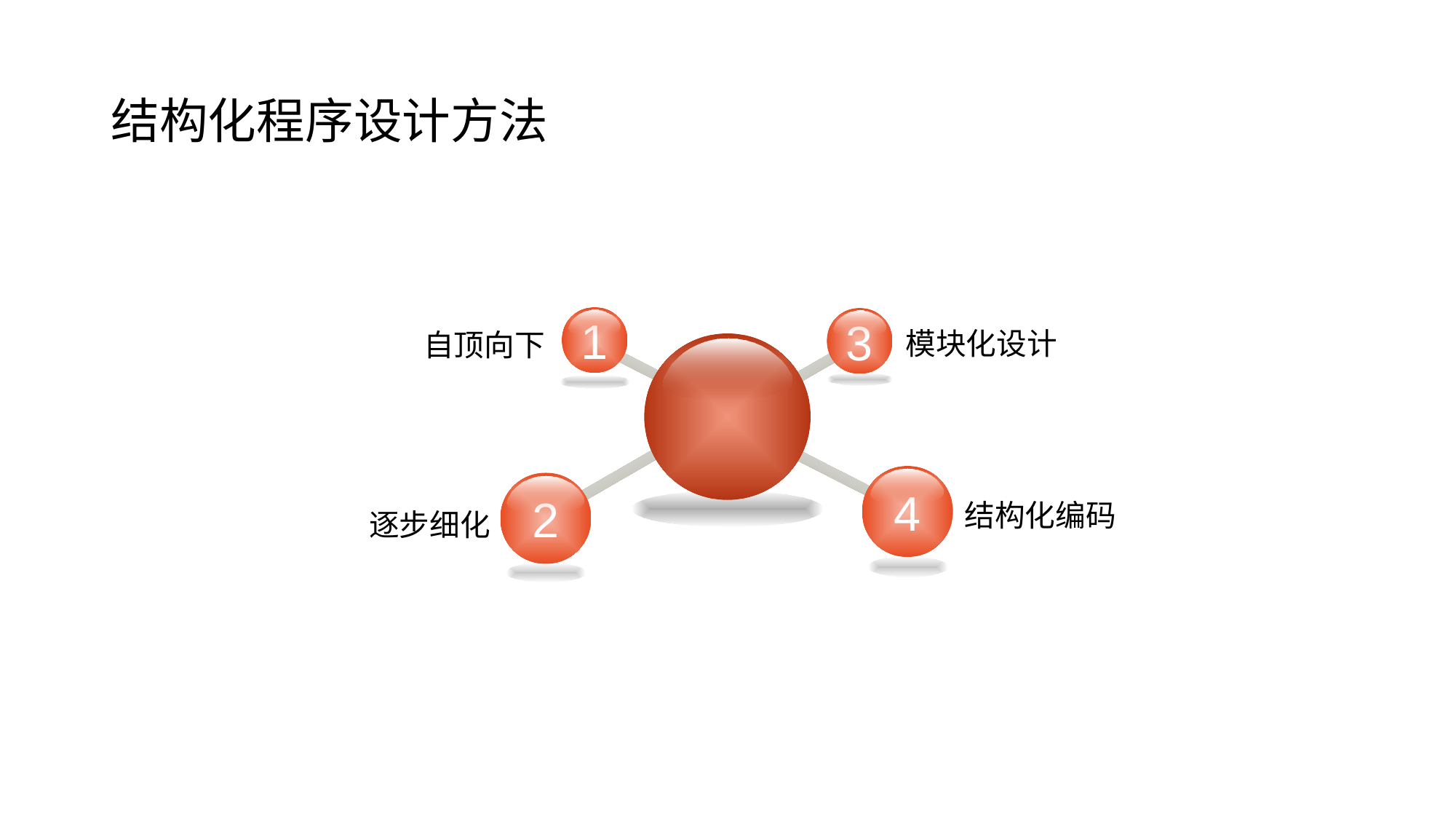

# 结构化程序设计方法
模块化设计
自顶向下
1
3

结构化编码
逐步细化

4

2